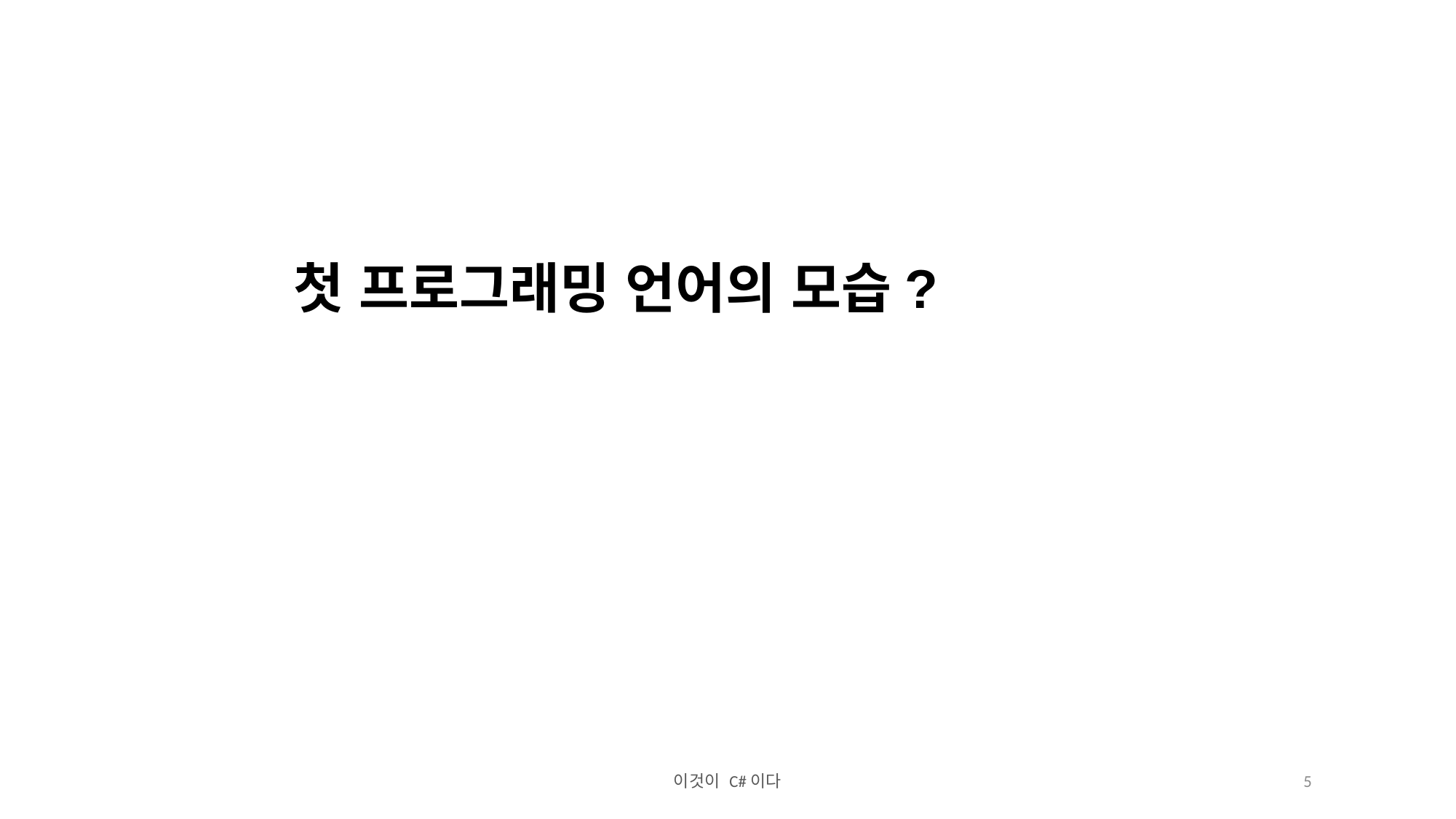

첫 프로그래밍 언어의 모습?
이것이 C#이다
5